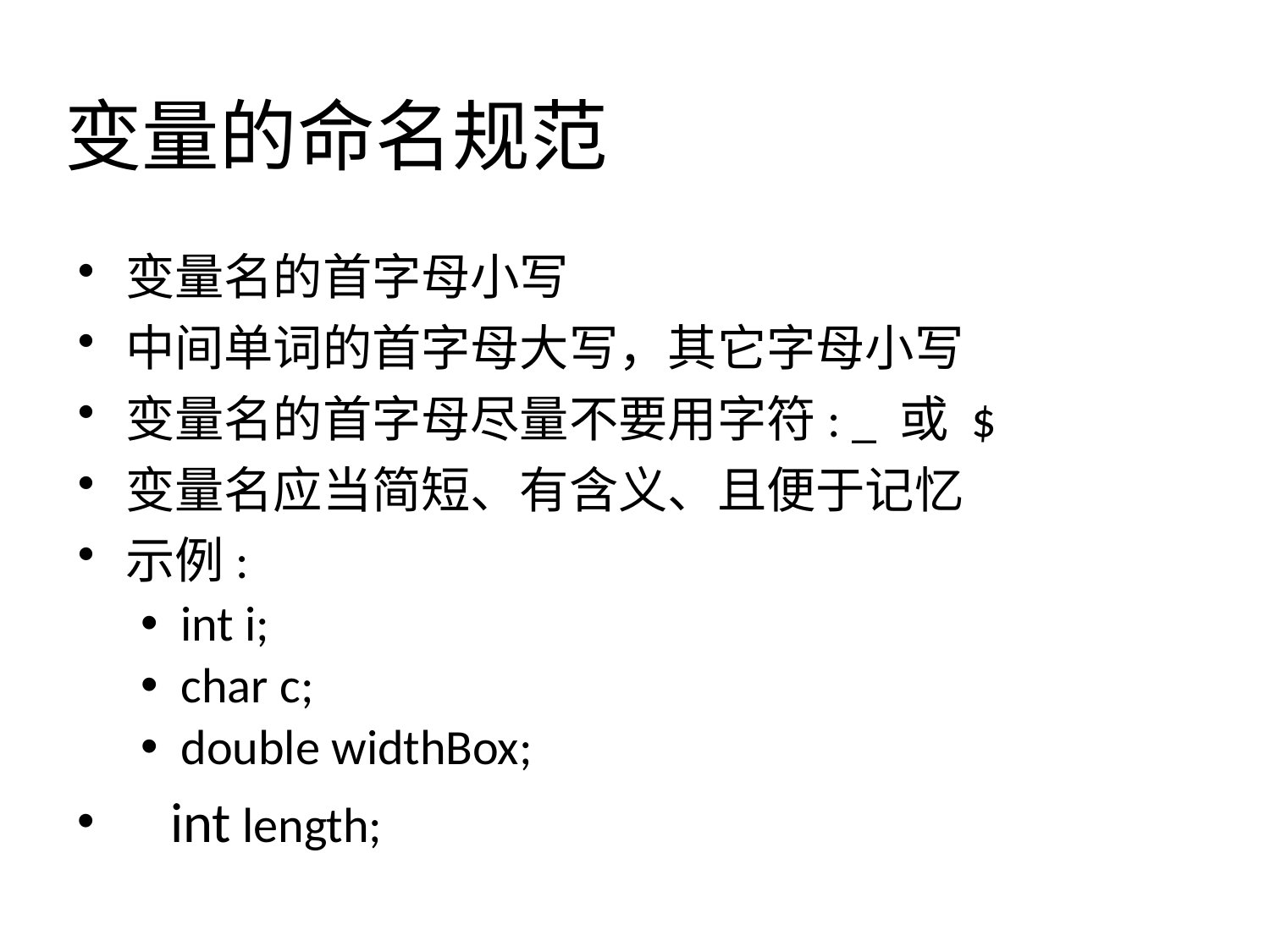

变量的命名规范
变量名的首字母小写
中间单词的首字母大写，其它字母小写
变量名的首字母尽量不要用字符: _ 或 $
变量名应当简短、有含义、且便于记忆
示例:
int i;
char c;
double widthBox;
    int length;